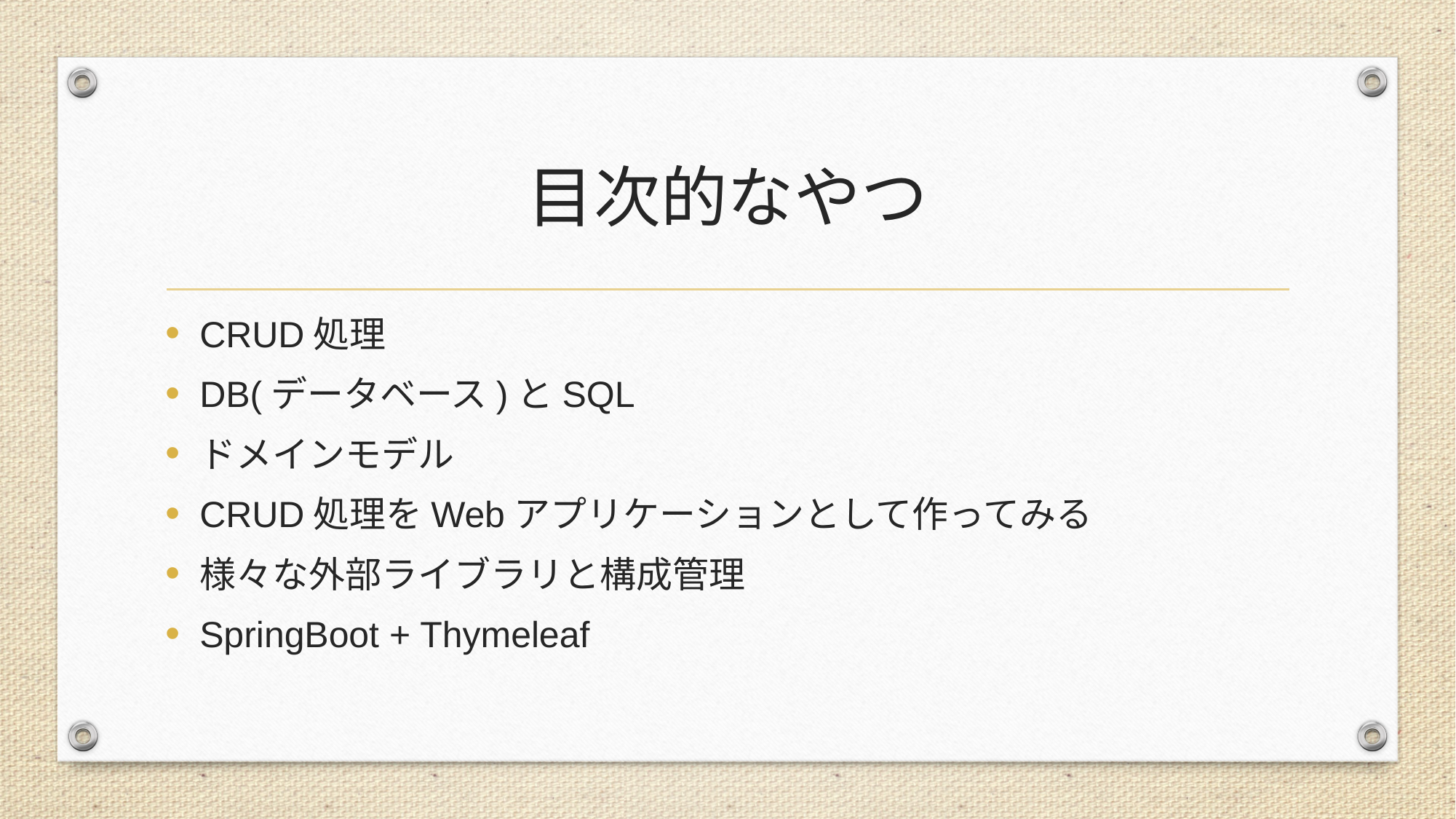

# 目次的なやつ
CRUD処理
DB(データベース)とSQL
ドメインモデル
CRUD処理をWebアプリケーションとして作ってみる
様々な外部ライブラリと構成管理
SpringBoot + Thymeleaf